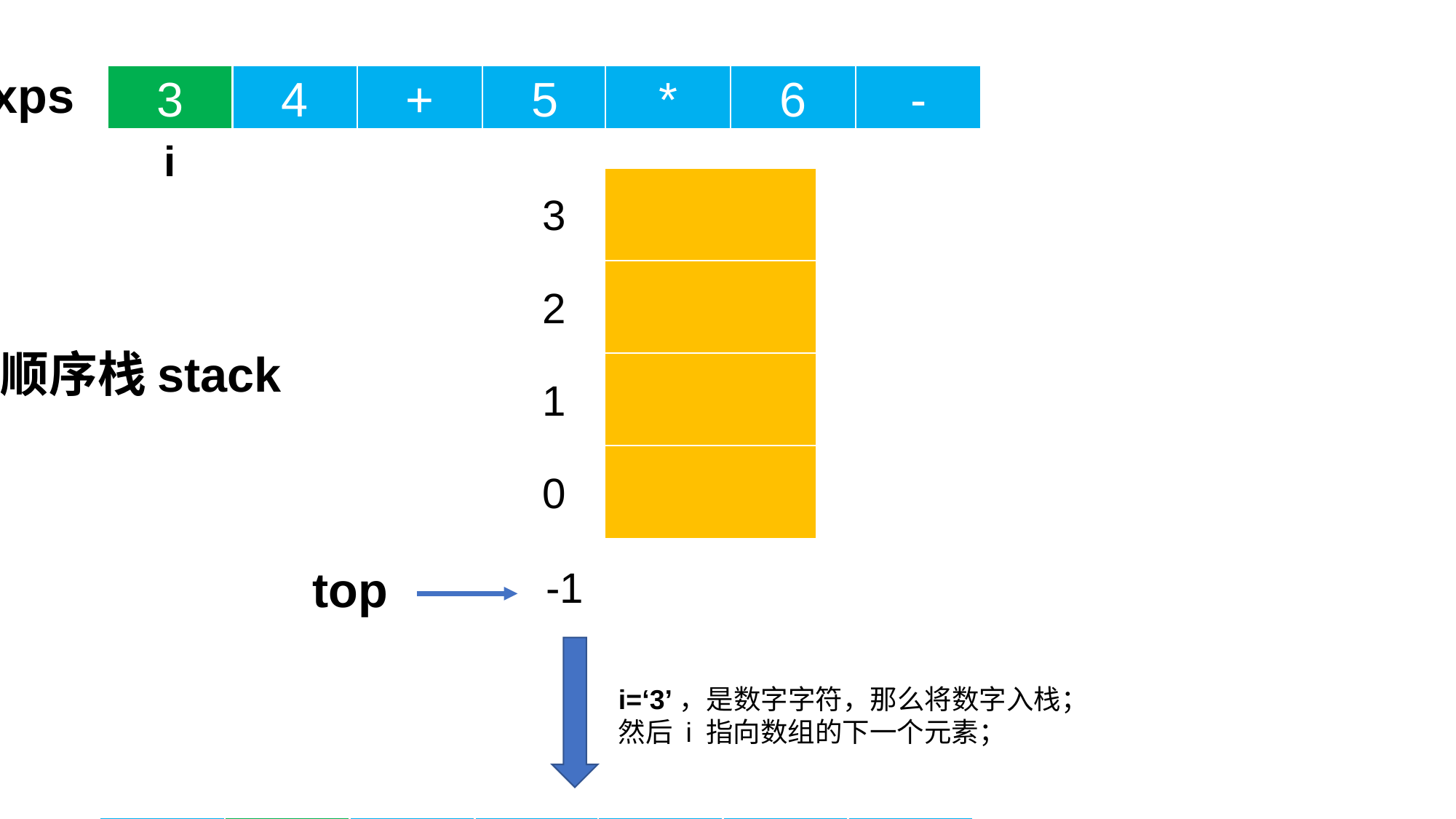

exps
3
4
+
5
*
6
-
i

3

2
顺序栈stack

1

0
top
-1

i=‘3’，是数字字符，那么将数字入栈；
然后 i 指向数组的下一个元素；
exps
3
4
+
5
*
6
-
i

3

2
顺序栈stack

1
3
top
0
-1

i=‘4’，是数字字符，那么将数字入栈；
然后 i 指向数组的下一个元素；
exps
3
4
+
5
*
6
-
i

3

2
顺序栈stack
4
top
1
3
0
-1

i=‘+’，是运算符，所以出栈两次，将两次出栈的元素按照运算符进行运算，最后将运算结果入栈。
因为 4+3=7，所以将 7 入栈；
然后 i 指向数组的下一个元素；
exps
3
4
+
5
*
6
-
i

3

2
顺序栈stack

1
7
top
0
-1

i=‘5’，是数字字符，那么将数字入栈；
然后 i 指向数组的下一个元素；
exps
3
4
+
5
*
6
-
i

3

2
顺序栈stack
5
top
1
7
0
-1

i=‘*’，是运算符，所以出栈两次，将两次出栈的元素按照运算符进行运算，最后将运算结果入栈。
因为 5*7=35，所以将 35 入栈；
然后 i 指向数组的下一个元素；
exps
3
4
+
5
*
6
-
i

3

2
顺序栈stack

1
35
top
0
-1

i=‘6’，是数字字符，那么将数字入栈；
然后 i 指向数组的下一个元素；
exps
3
4
+
5
*
6
-
i

3

2
顺序栈stack
6
top
1
35
0
-1

i=‘-’，是运算符，所以出栈两次，将两次出栈的元素按照运算符进行运算，最后将运算结果入栈。
因为 6-35=-29，所以将 -29 入栈；
然后 i 指向数组的下一个元素；
exps
3
4
+
5
*
6
-
i

3

2
顺序栈stack

1
top
-29
0
-1

结束循环，此时栈中唯一的元素就是后缀表达式的计算结果

3

2
顺序栈stack

1
top
-29
0
-1